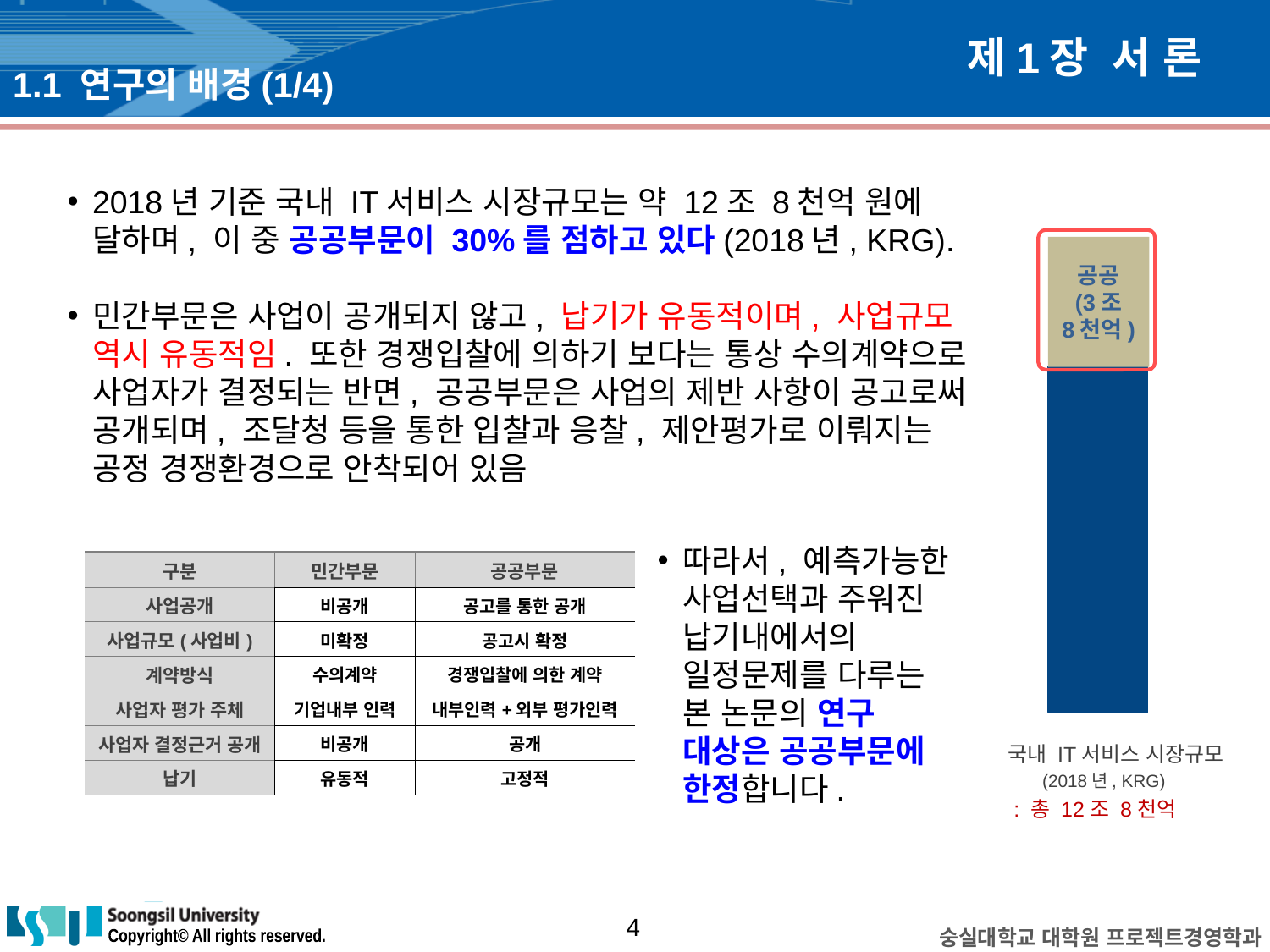

# 제1장  서 론
1.1 연구의 배경(1/4)
2018년 기준 국내 IT서비스 시장규모는 약 12조 8천억 원에 달하며, 이 중 공공부문이 30%를 점하고 있다(2018년, KRG).

민간부문은 사업이 공개되지 않고, 납기가 유동적이며, 사업규모 역시 유동적임. 또한 경쟁입찰에 의하기 보다는 통상 수의계약으로 사업자가 결정되는 반면, 공공부문은 사업의 제반 사항이 공고로써 공개되며, 조달청 등을 통한 입찰과 응찰, 제안평가로 이뤄지는 공정 경쟁환경으로 안착되어 있음

공공
(3조
8천억)
민간
(9조
1천억)
따라서, 예측가능한 사업선택과 주워진 납기내에서의 일정문제를 다루는 본 논문의 연구 대상은 공공부문에 한정합니다.
| 구분 | 민간부문 | 공공부문 |
| --- | --- | --- |
| 사업공개 | 비공개 | 공고를 통한 공개 |
| 사업규모(사업비) | 미확정 | 공고시 확정 |
| 계약방식 | 수의계약 | 경쟁입찰에 의한 계약 |
| 사업자 평가 주체 | 기업내부 인력 | 내부인력+외부 평가인력 |
| 사업자 결정근거 공개 | 비공개 | 공개 |
| 납기 | 유동적 | 고정적 |
국내 IT서비스 시장규모
     (2018년, KRG)
 : 총 12조 8천억